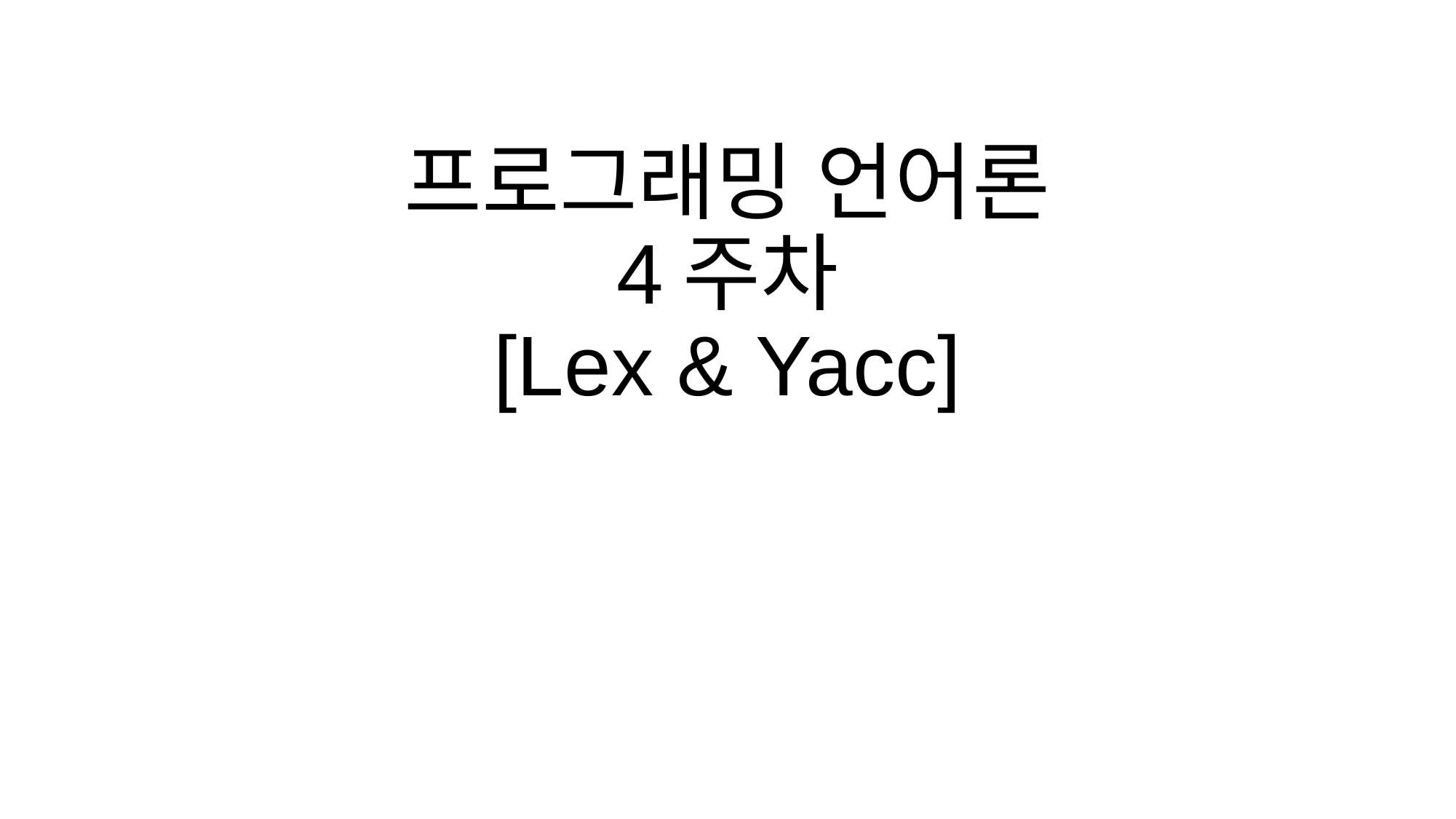

# 프로그래밍 언어론 4주차 [Lex & Yacc]